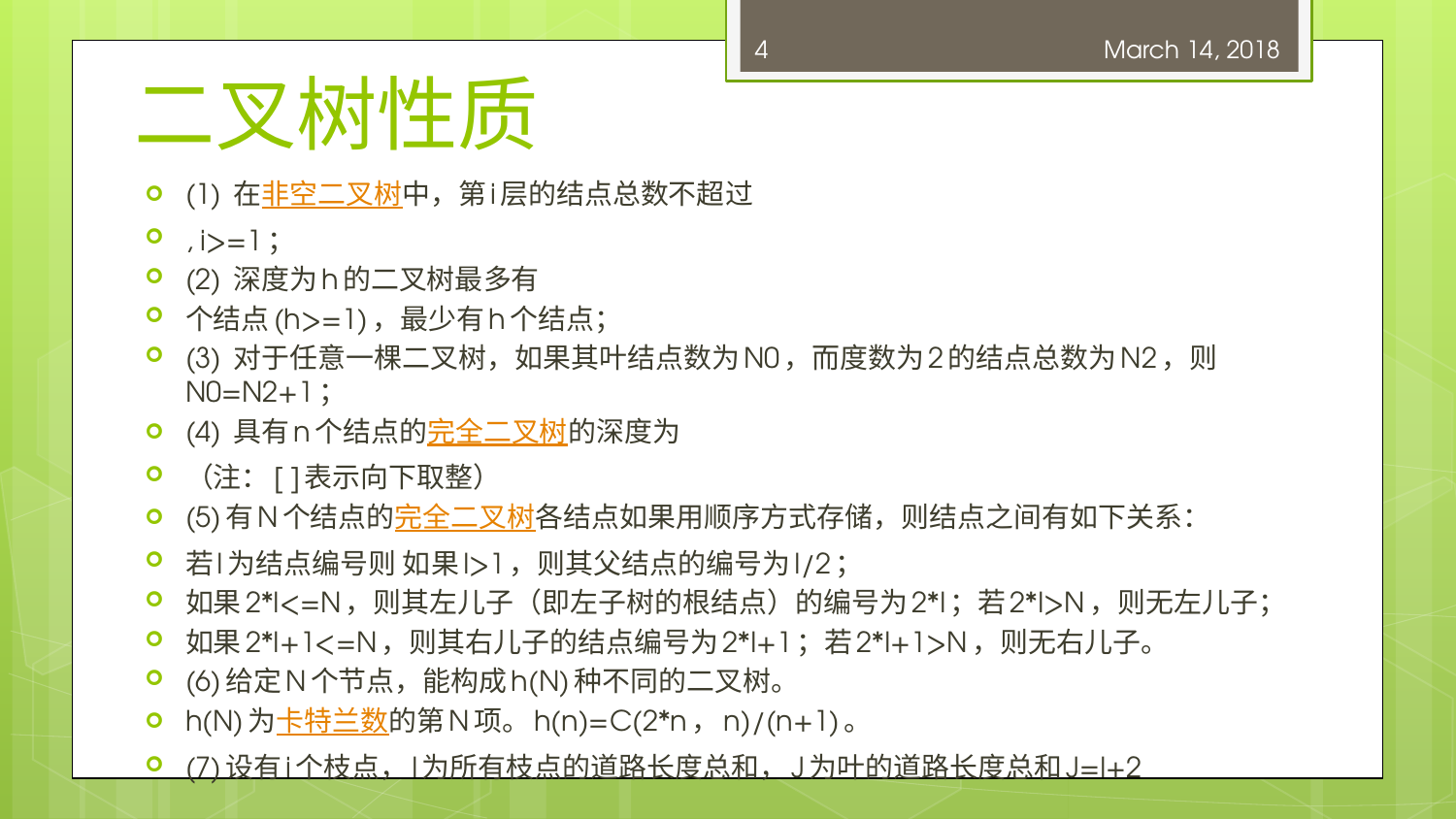

4
March 14, 2018
# 二叉树性质
(1) 在非空二叉树中，第i层的结点总数不超过
, i>=1；
(2) 深度为h的二叉树最多有
个结点(h>=1)，最少有h个结点；
(3) 对于任意一棵二叉树，如果其叶结点数为N0，而度数为2的结点总数为N2，则N0=N2+1；
(4) 具有n个结点的完全二叉树的深度为
（注：[ ]表示向下取整）
(5)有N个结点的完全二叉树各结点如果用顺序方式存储，则结点之间有如下关系：
若I为结点编号则 如果I>1，则其父结点的编号为I/2；
如果2*I<=N，则其左儿子（即左子树的根结点）的编号为2*I；若2*I>N，则无左儿子；
如果2*I+1<=N，则其右儿子的结点编号为2*I+1；若2*I+1>N，则无右儿子。
(6)给定N个节点，能构成h(N)种不同的二叉树。
h(N)为卡特兰数的第N项。h(n)=C(2*n，n)/(n+1)。
(7)设有i个枝点，I为所有枝点的道路长度总和，J为叶的道路长度总和J=I+2